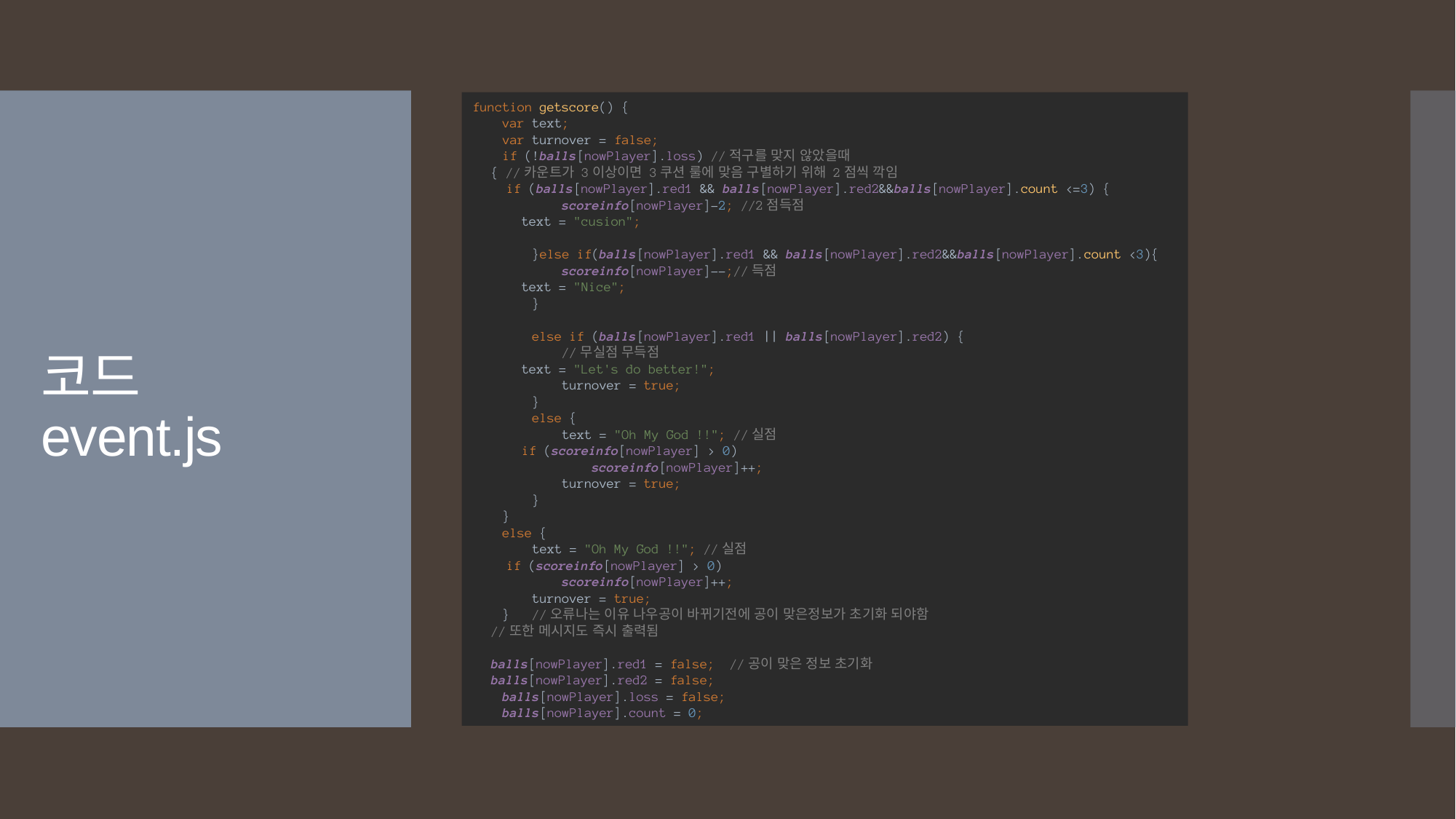

function getscore() {
    var text;
    var turnover = false;
    if (!balls[nowPlayer].loss) //적구를 맞지 않았을때
    { //카운트가 3이상이면 3쿠션 룰에 맞음 구별하기 위해 2점씩 깍임
        if (balls[nowPlayer].red1 && balls[nowPlayer].red2&&balls[nowPlayer].count <=3) {
            scoreinfo[nowPlayer]-2; //2점득점
            text = "cusion";
        }else if(balls[nowPlayer].red1 && balls[nowPlayer].red2&&balls[nowPlayer].count <3){
            scoreinfo[nowPlayer]--;//득점
            text = "Nice";
        }
        else if (balls[nowPlayer].red1 || balls[nowPlayer].red2) {
            //무실점 무득점
            text = "Let's do better!";
            turnover = true;
        }
        else {
            text = "Oh My God !!"; //실점
            if (scoreinfo[nowPlayer] > 0)
                scoreinfo[nowPlayer]++;
            turnover = true;
        }
    }
    else {
        text = "Oh My God !!"; //실점
        if (scoreinfo[nowPlayer] > 0)
            scoreinfo[nowPlayer]++;
        turnover = true;
    }   //오류나는 이유 나우공이 바뀌기전에 공이 맞은정보가 초기화 되야함
    //또한 메시지도 즉시 출력됨
    balls[nowPlayer].red1 = false;  //공이 맞은 정보 초기화
    balls[nowPlayer].red2 = false;
    balls[nowPlayer].loss = false;
    balls[nowPlayer].count = 0;
# 코드 event.js